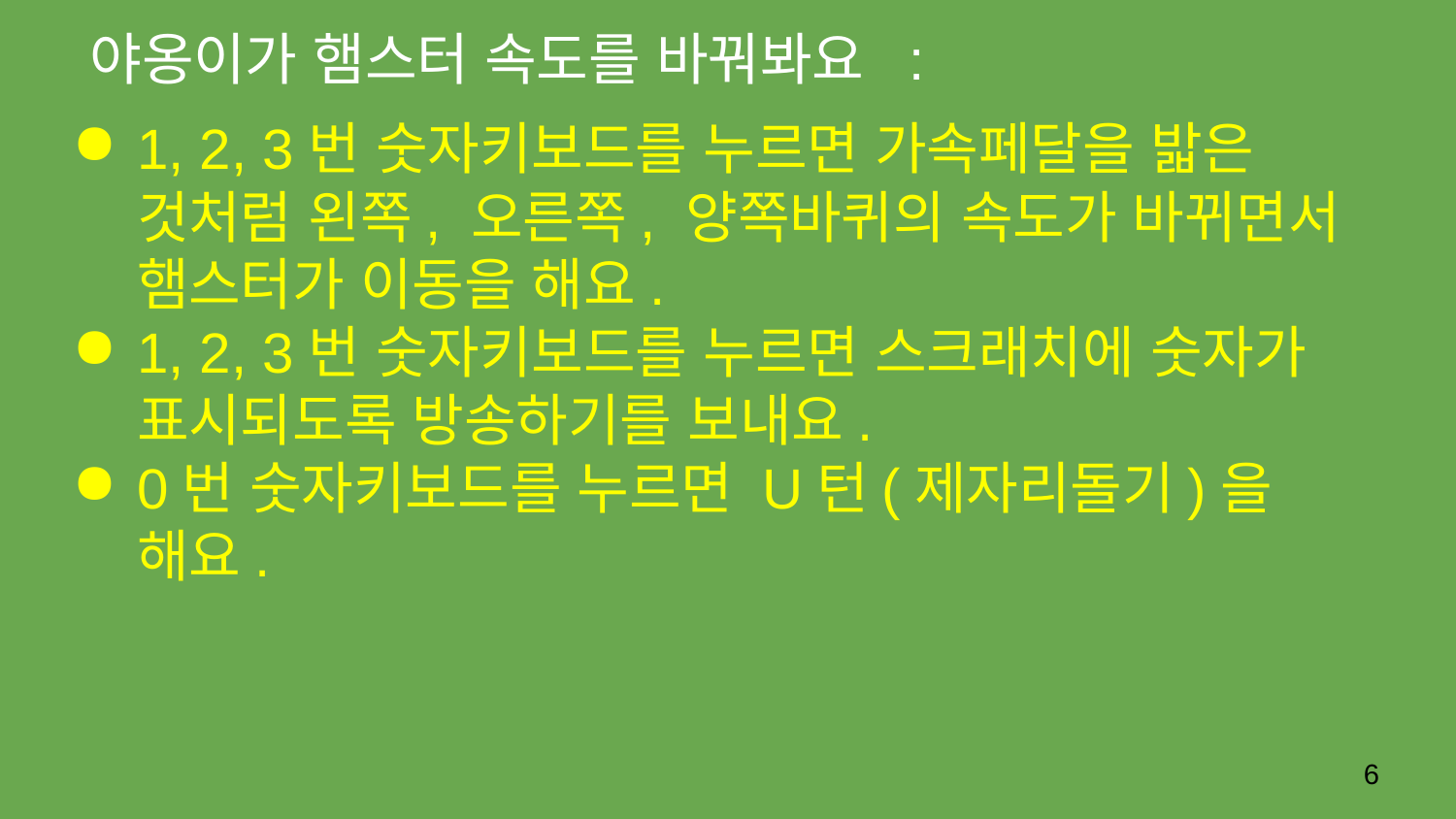

# 야옹이가 햄스터 속도를 바꿔봐요  :
1, 2, 3번 숫자키보드를 누르면 가속페달을 밟은 것처럼 왼쪽, 오른쪽, 양쪽바퀴의 속도가 바뀌면서 햄스터가 이동을 해요.
1, 2, 3번 숫자키보드를 누르면 스크래치에 숫자가 표시되도록 방송하기를 보내요.
0번 숫자키보드를 누르면 U턴(제자리돌기)을 해요.
6